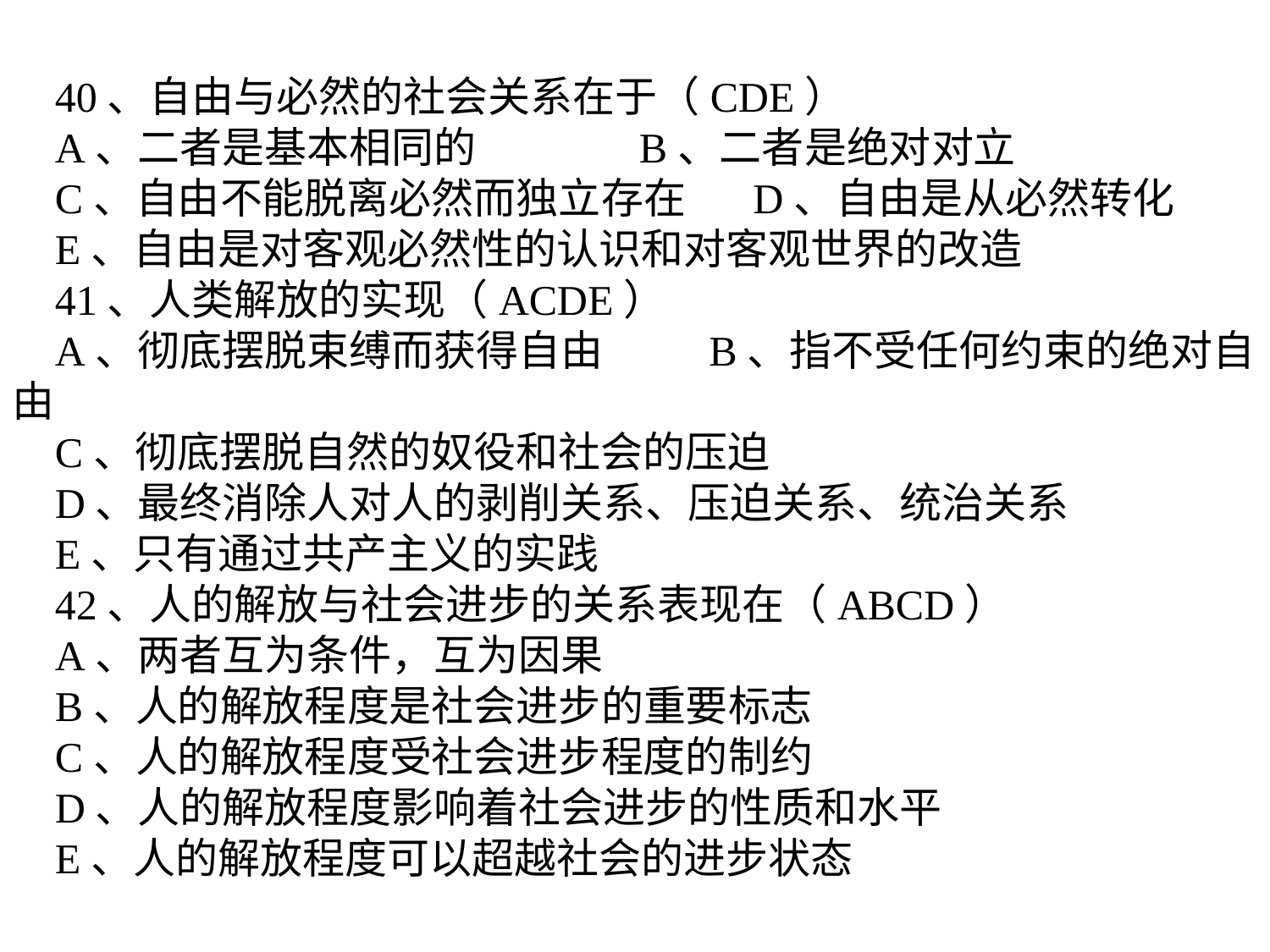

40、自由与必然的社会关系在于（CDE）
A、二者是基本相同的                B、二者是绝对对立
C、自由不能脱离必然而独立存在      D、自由是从必然转化
E、自由是对客观必然性的认识和对客观世界的改造
41、人类解放的实现（ACDE）
A、彻底摆脱束缚而获得自由          B、指不受任何约束的绝对自由
C、彻底摆脱自然的奴役和社会的压迫
D、最终消除人对人的剥削关系、压迫关系、统治关系
E、只有通过共产主义的实践
42、人的解放与社会进步的关系表现在（ABCD）
A、两者互为条件，互为因果
B、人的解放程度是社会进步的重要标志
C、人的解放程度受社会进步程度的制约
D、人的解放程度影响着社会进步的性质和水平
E、人的解放程度可以超越社会的进步状态